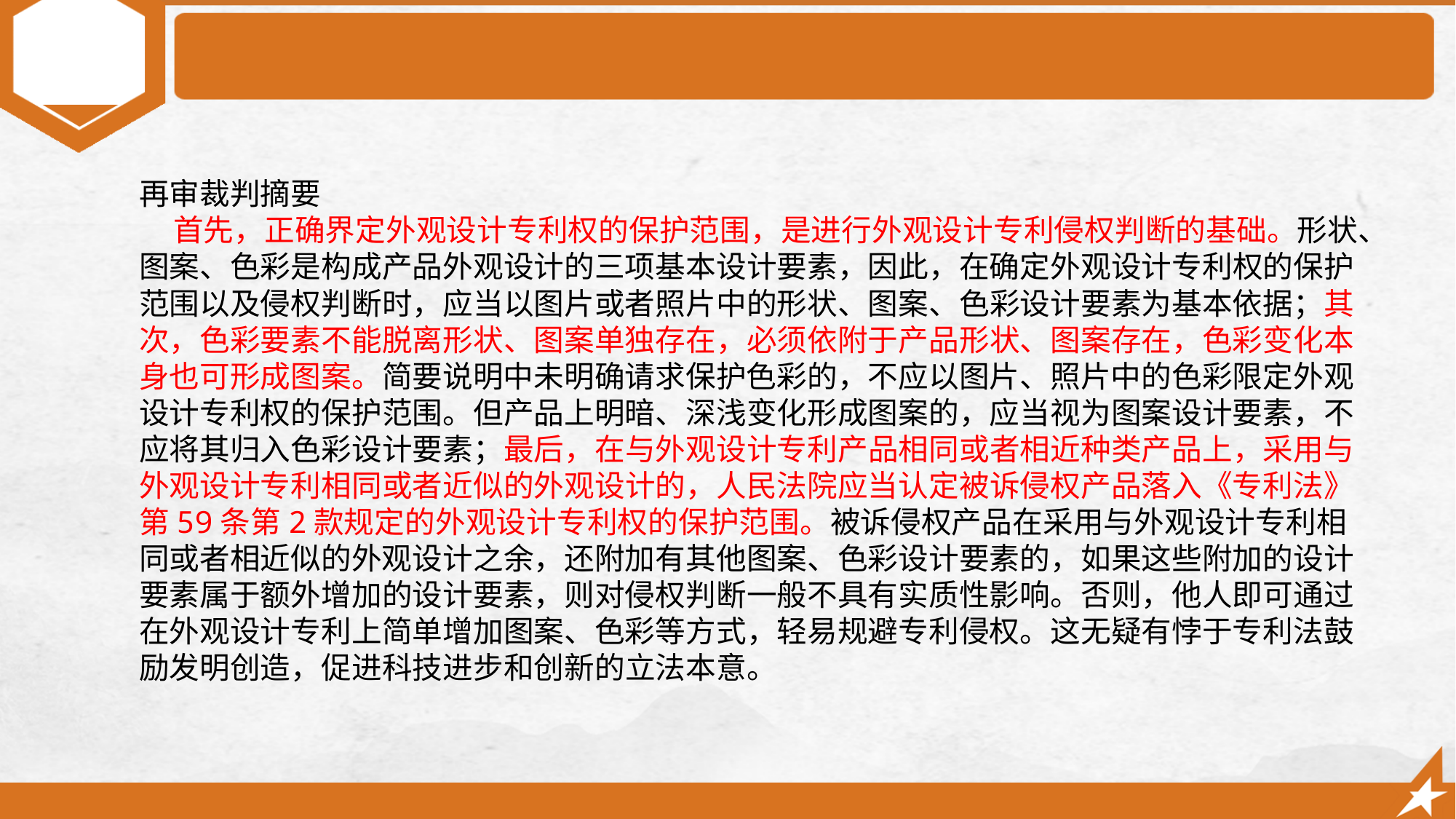

再审裁判摘要
    首先，正确界定外观设计专利权的保护范围，是进行外观设计专利侵权判断的基础。形状、图案、色彩是构成产品外观设计的三项基本设计要素，因此，在确定外观设计专利权的保护范围以及侵权判断时，应当以图片或者照片中的形状、图案、色彩设计要素为基本依据；其次，色彩要素不能脱离形状、图案单独存在，必须依附于产品形状、图案存在，色彩变化本身也可形成图案。简要说明中未明确请求保护色彩的，不应以图片、照片中的色彩限定外观设计专利权的保护范围。但产品上明暗、深浅变化形成图案的，应当视为图案设计要素，不应将其归入色彩设计要素；最后，在与外观设计专利产品相同或者相近种类产品上，采用与外观设计专利相同或者近似的外观设计的，人民法院应当认定被诉侵权产品落入《专利法》第59条第2款规定的外观设计专利权的保护范围。被诉侵权产品在采用与外观设计专利相同或者相近似的外观设计之余，还附加有其他图案、色彩设计要素的，如果这些附加的设计要素属于额外增加的设计要素，则对侵权判断一般不具有实质性影响。否则，他人即可通过在外观设计专利上简单增加图案、色彩等方式，轻易规避专利侵权。这无疑有悖于专利法鼓励发明创造，促进科技进步和创新的立法本意。